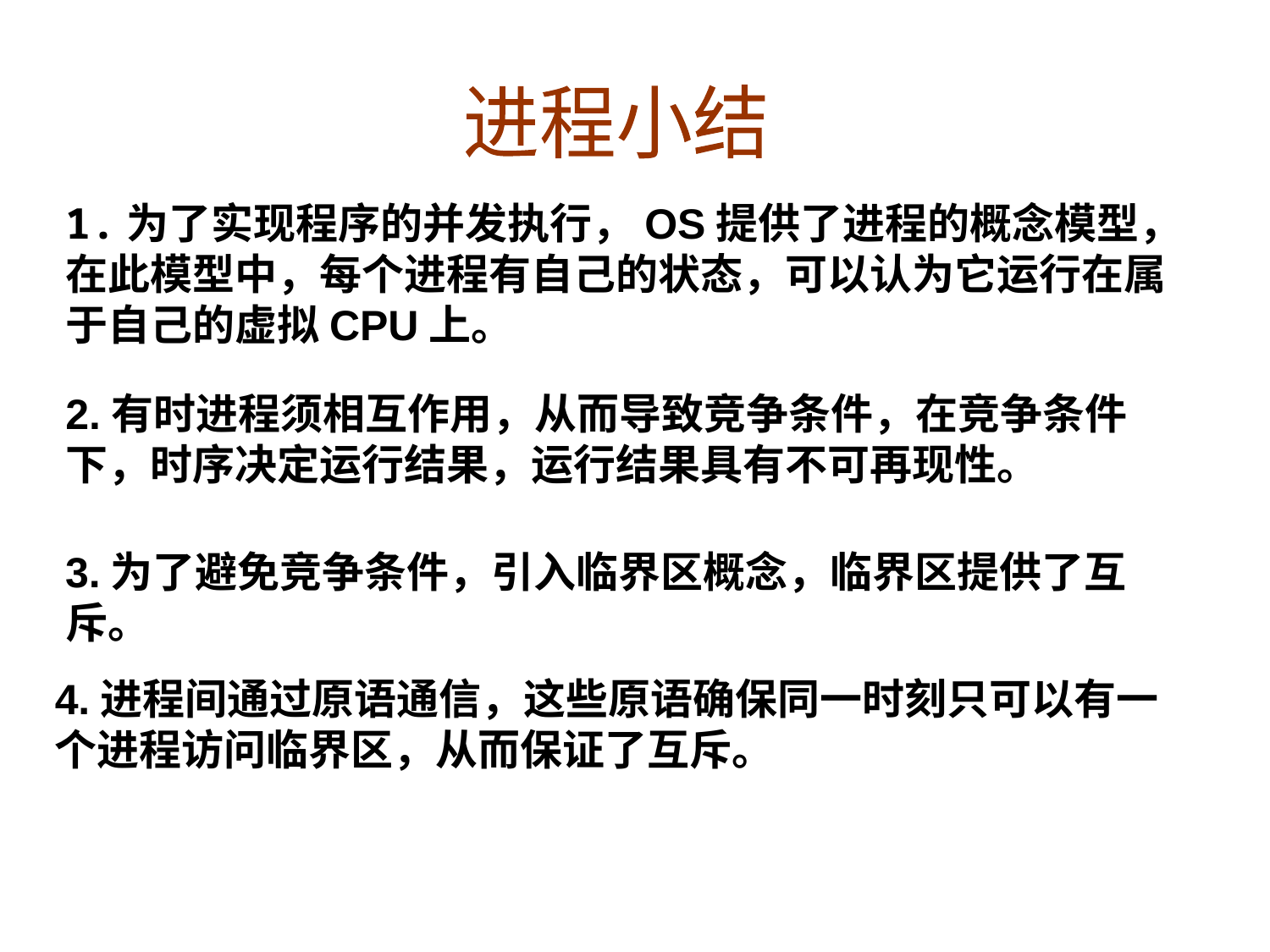

进程小结
1.为了实现程序的并发执行，OS提供了进程的概念模型，在此模型中，每个进程有自己的状态，可以认为它运行在属于自己的虚拟CPU上。
2.有时进程须相互作用，从而导致竞争条件，在竞争条件下，时序决定运行结果，运行结果具有不可再现性。
3.为了避免竞争条件，引入临界区概念，临界区提供了互斥。
4.进程间通过原语通信，这些原语确保同一时刻只可以有一个进程访问临界区，从而保证了互斥。